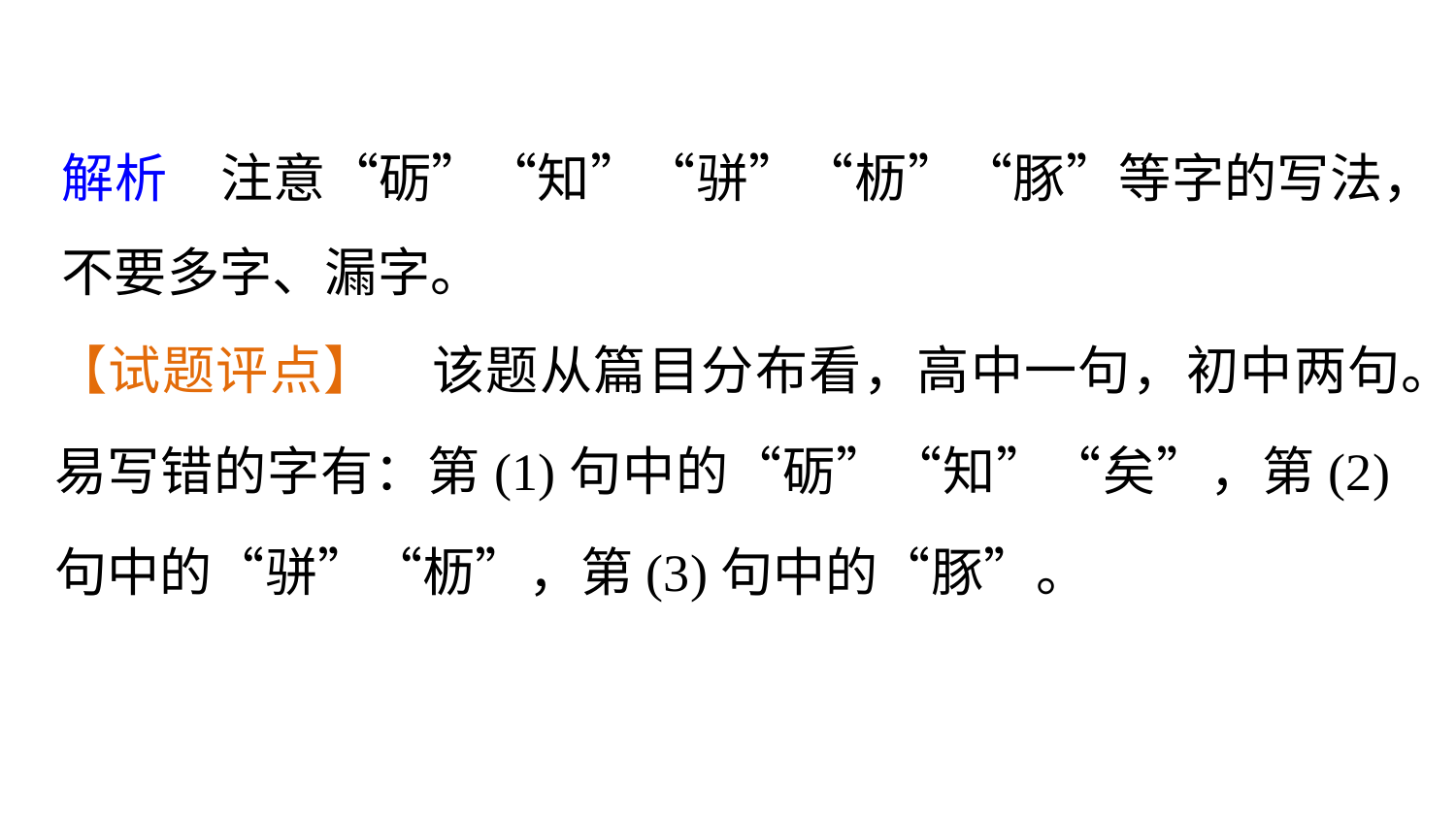

解析　注意“砺”“知”“骈”“枥”“豚”等字的写法，不要多字、漏字。
【试题评点】　该题从篇目分布看，高中一句，初中两句。易写错的字有：第(1)句中的“砺”“知”“矣”，第(2)句中的“骈”“枥”，第(3)句中的“豚”。